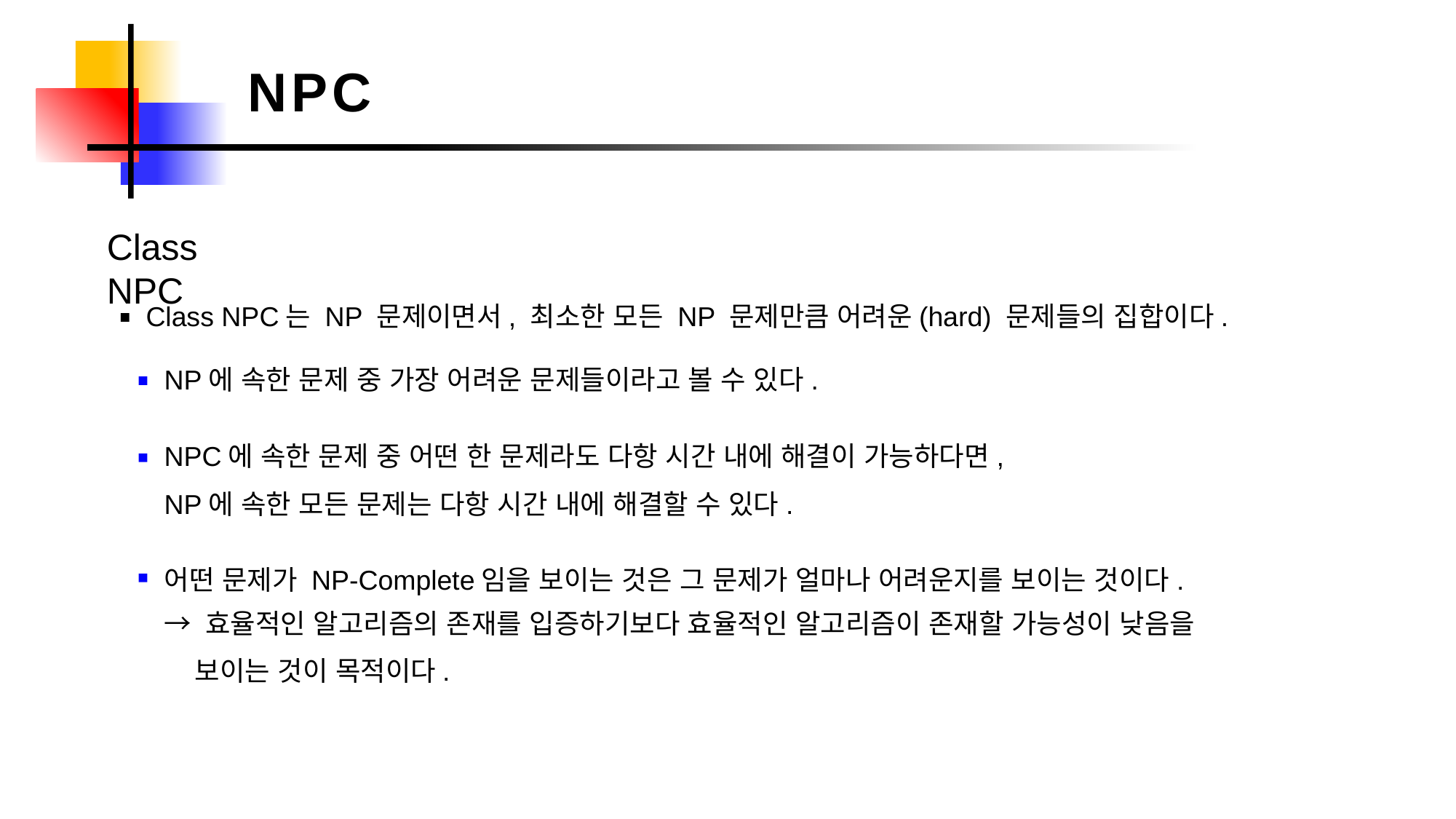

NPC
Class NPC
Class NPC는 NP 문제이면서, 최소한 모든 NP 문제만큼 어려운(hard) 문제들의 집합이다.

NP에 속한 문제 중 가장 어려운 문제들이라고 볼 수 있다.

NPC에 속한 문제 중 어떤 한 문제라도 다항 시간 내에 해결이 가능하다면,

NP에 속한 모든 문제는 다항 시간 내에 해결할 수 있다.
어떤 문제가 NP-Complete임을 보이는 것은 그 문제가 얼마나 어려운지를 보이는 것이다.

→ 효율적인 알고리즘의 존재를 입증하기보다 효율적인 알고리즘이 존재할 가능성이 낮음을
보이는 것이 목적이다.